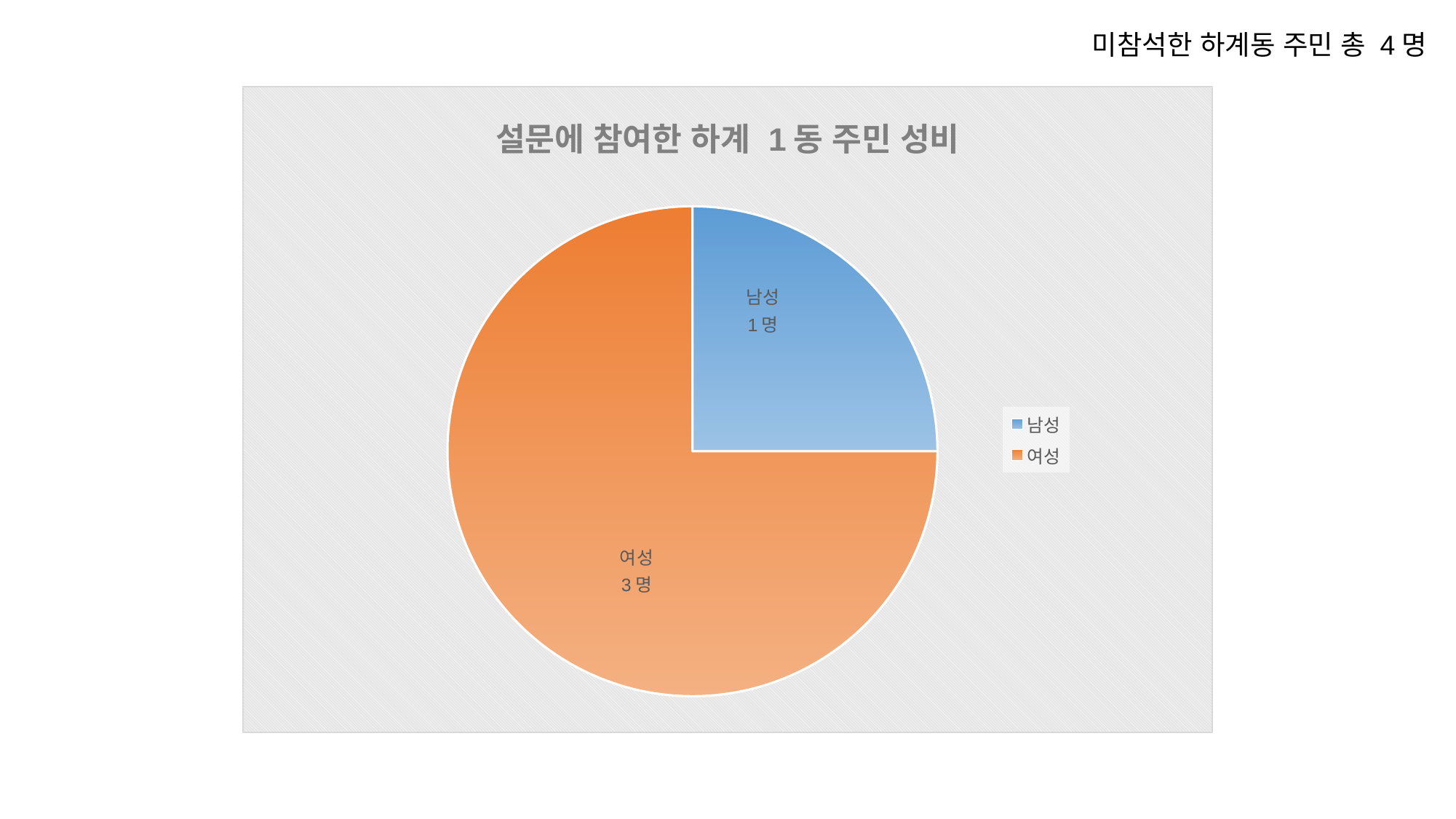

미참석한 하계동 주민 총 4명

### Chart: 설문에 참여한 하계 1동 주민 성비

| Category | 설문에 참여한 공릉 1동 주민 성비 |
|---|---|
| 남성 | 1.0 |
| 여성 | 3.0 |